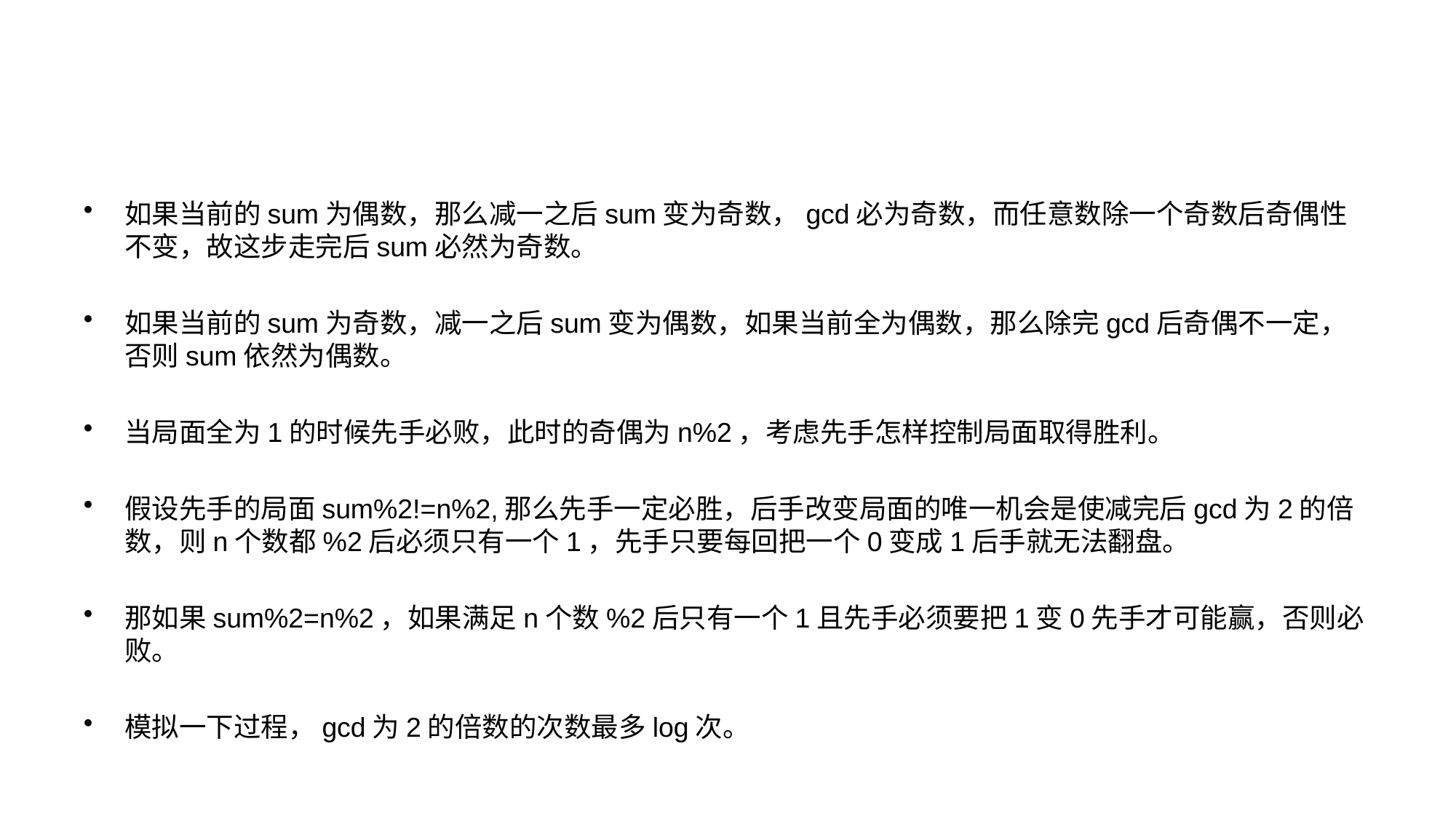

#
如果当前的sum为偶数，那么减一之后sum变为奇数，gcd必为奇数，而任意数除一个奇数后奇偶性不变，故这步走完后sum必然为奇数。

如果当前的sum为奇数，减一之后sum变为偶数，如果当前全为偶数，那么除完gcd后奇偶不一定，否则sum依然为偶数。

当局面全为1的时候先手必败，此时的奇偶为n%2，考虑先手怎样控制局面取得胜利。

假设先手的局面sum%2!=n%2,那么先手一定必胜，后手改变局面的唯一机会是使减完后gcd为2的倍数，则n个数都%2后必须只有一个1，先手只要每回把一个0变成1后手就无法翻盘。

那如果sum%2=n%2，如果满足n个数%2后只有一个1且先手必须要把1变0先手才可能赢，否则必败。

模拟一下过程，gcd为2的倍数的次数最多log次。